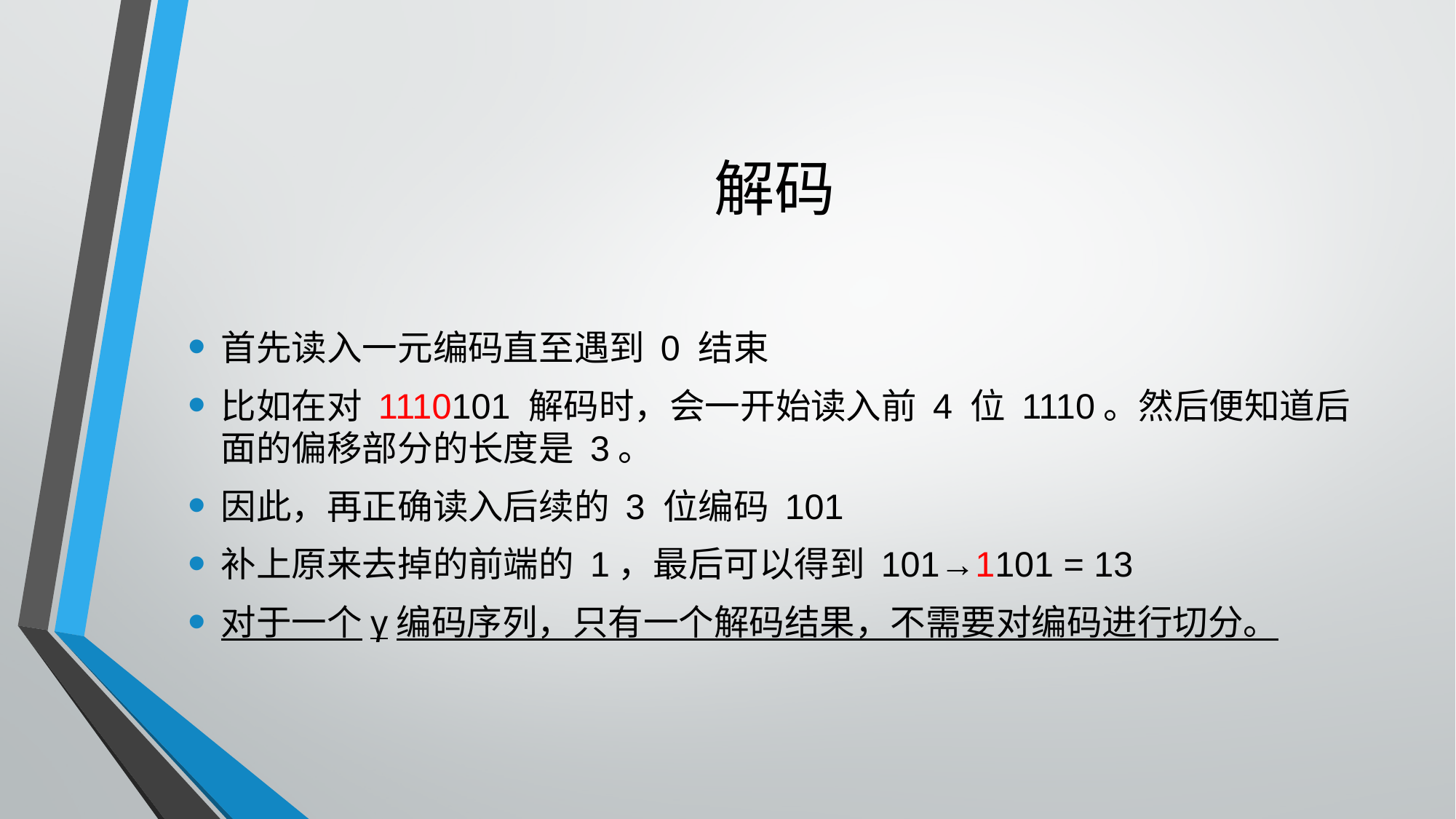

# 解码
首先读入一元编码直至遇到 0 结束
比如在对 1110101 解码时，会一开始读入前 4 位 1110。然后便知道后面的偏移部分的长度是 3。
因此，再正确读入后续的 3 位编码 101
补上原来去掉的前端的 1，最后可以得到 101→1101 = 13
对于一个γ编码序列，只有一个解码结果，不需要对编码进行切分。